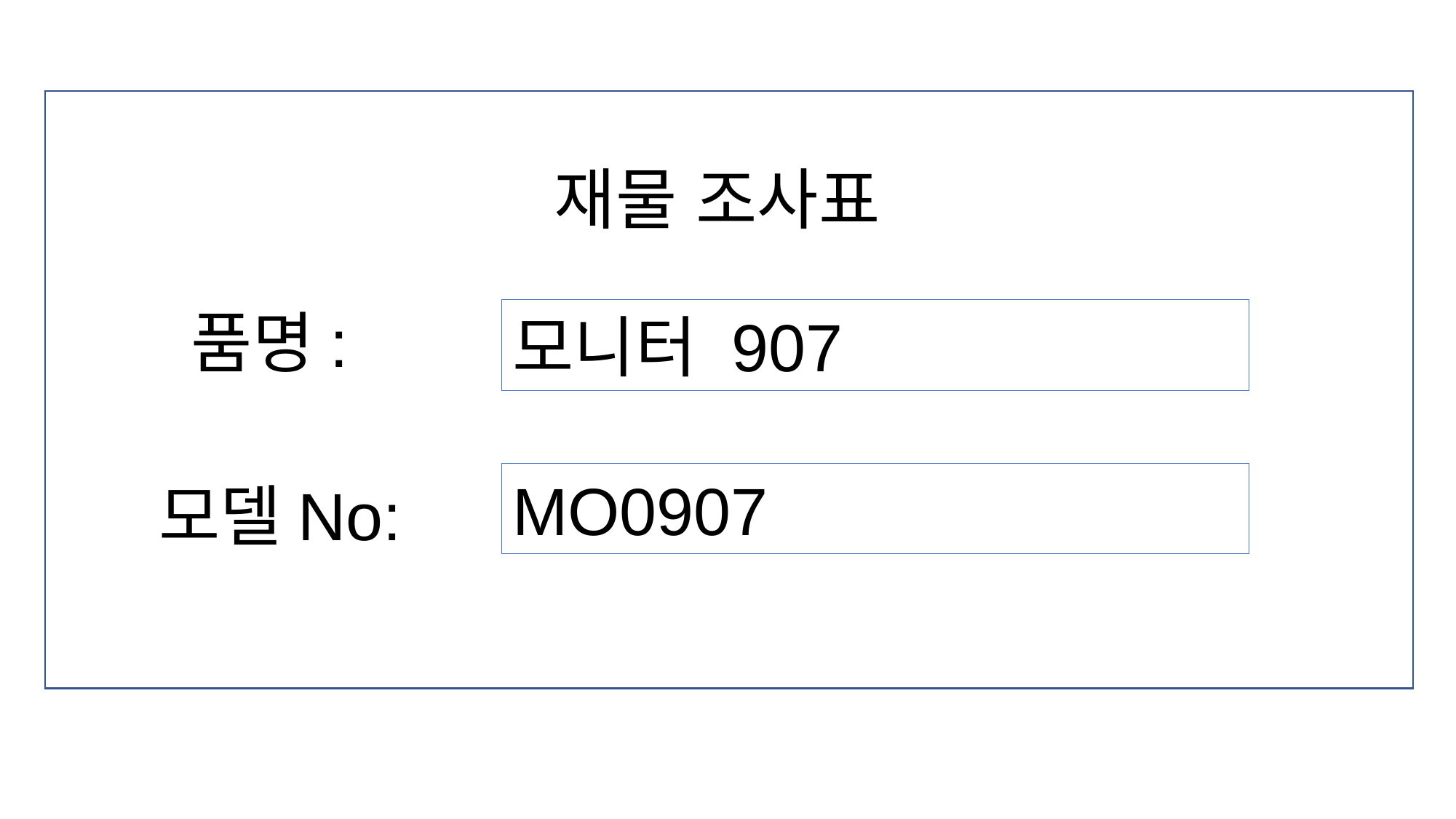

재물 조사표
품명:
모니터 907
MO0907
모델No: